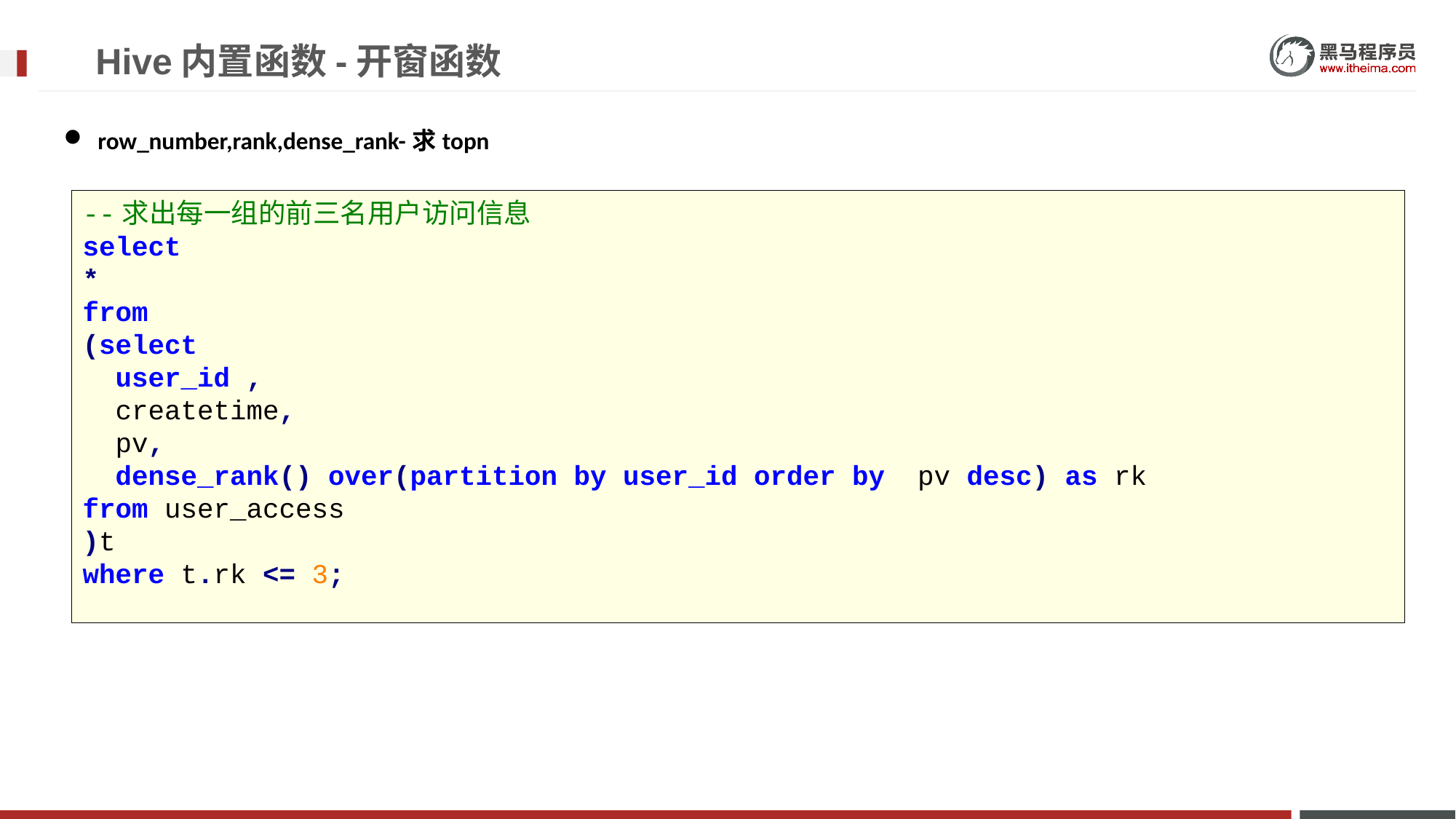

# Hive内置函数-开窗函数
row_number,rank,dense_rank-求topn

--求出每一组的前三名用户访问信息
select
*
from
(select
  user_id ,
  createtime,
  pv,
  dense_rank() over(partition by user_id order by  pv desc) as rk
from user_access
)t
where t.rk <= 3;